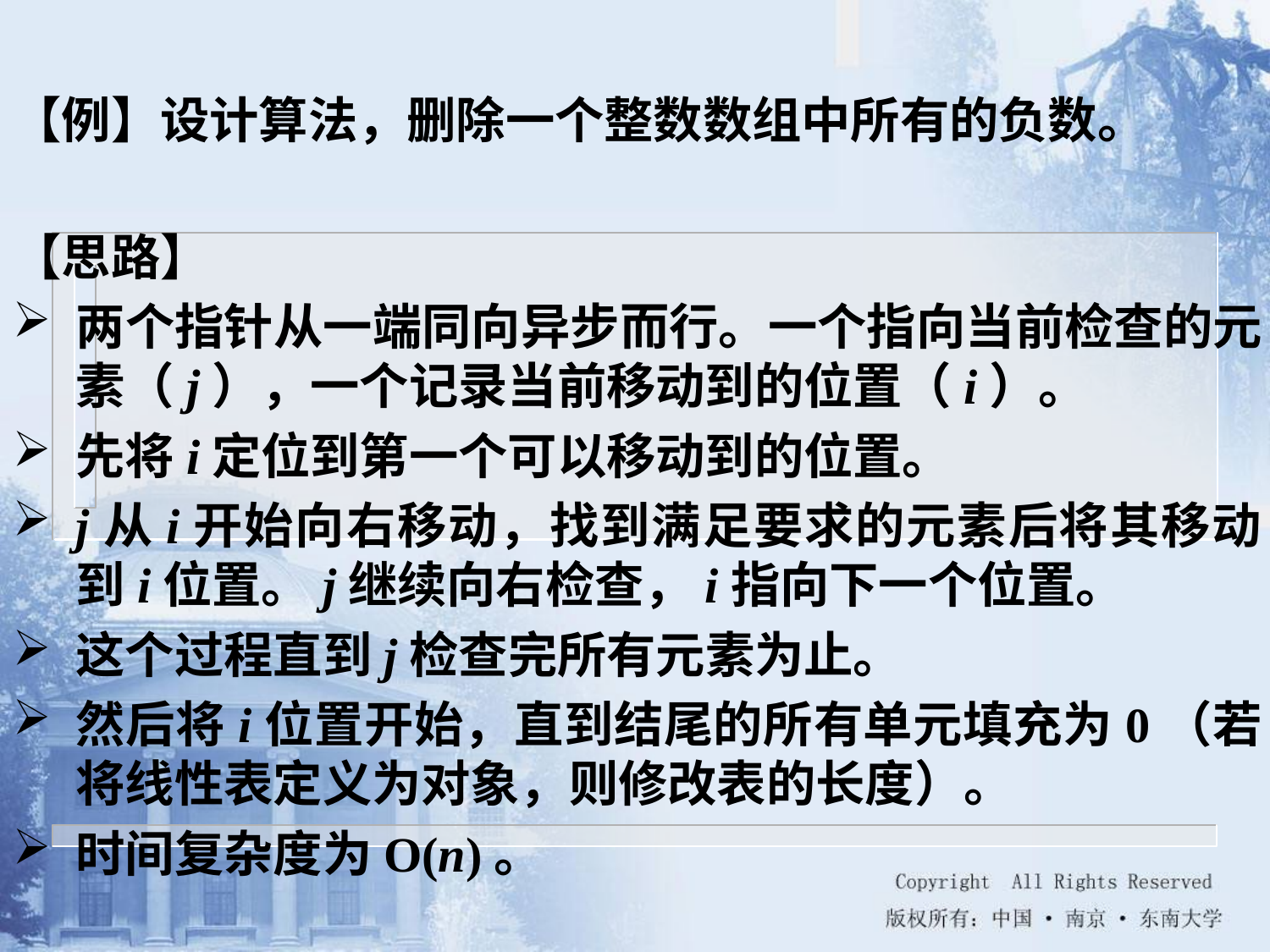

【例】设计算法，删除一个整数数组中所有的负数。
【思路】
两个指针从一端同向异步而行。一个指向当前检查的元素（j），一个记录当前移动到的位置（i）。
先将i定位到第一个可以移动到的位置。
j从i开始向右移动，找到满足要求的元素后将其移动到i位置。j继续向右检查，i指向下一个位置。
这个过程直到j检查完所有元素为止。
然后将i位置开始，直到结尾的所有单元填充为0（若将线性表定义为对象，则修改表的长度）。
时间复杂度为O(n)。